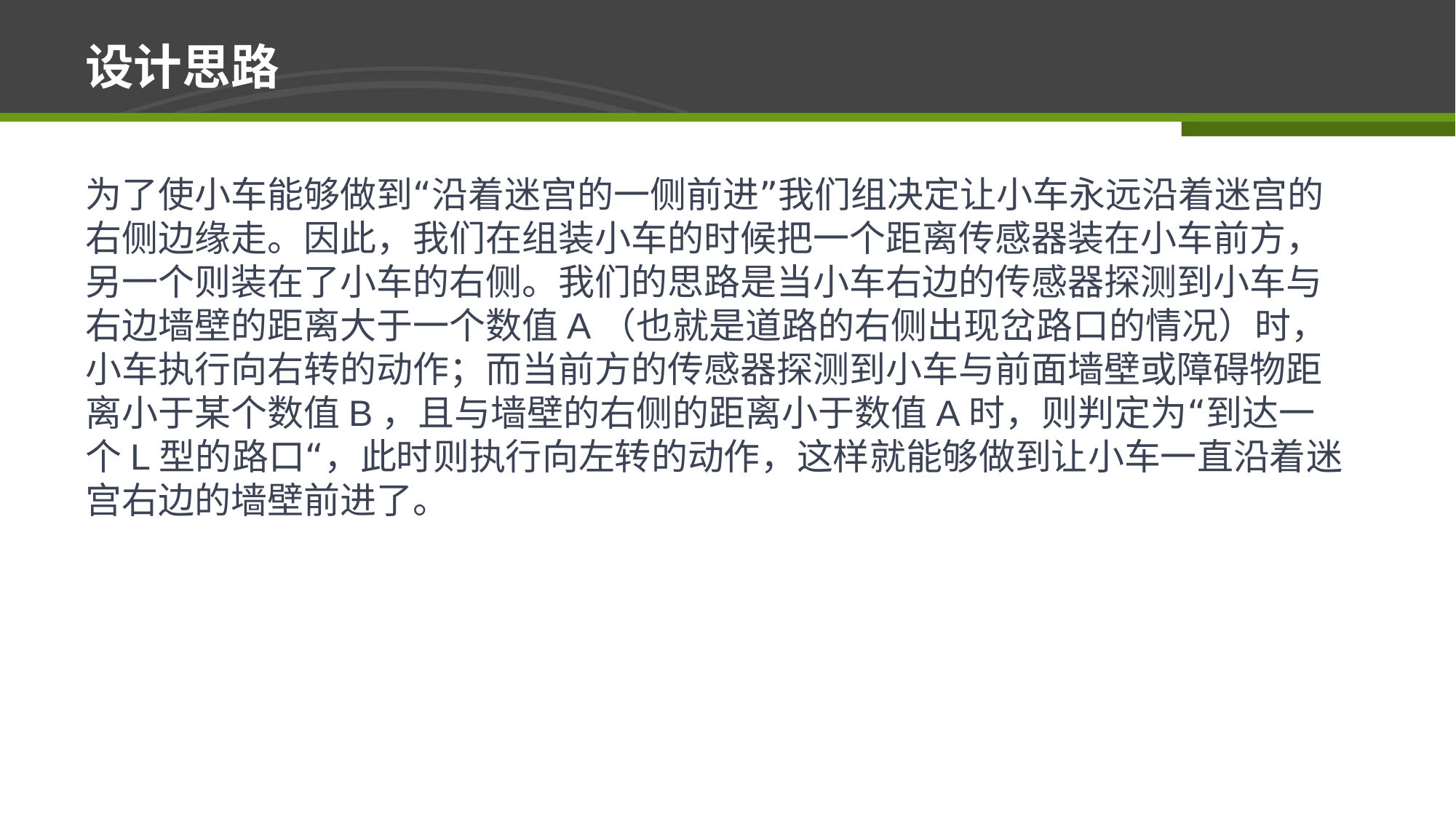

设计思路
为了使小车能够做到“沿着迷宫的一侧前进”我们组决定让小车永远沿着迷宫的右侧边缘走。因此，我们在组装小车的时候把一个距离传感器装在小车前方，另一个则装在了小车的右侧。我们的思路是当小车右边的传感器探测到小车与右边墙壁的距离大于一个数值A（也就是道路的右侧出现岔路口的情况）时，小车执行向右转的动作；而当前方的传感器探测到小车与前面墙壁或障碍物距离小于某个数值B，且与墙壁的右侧的距离小于数值A时，则判定为“到达一个L型的路口“，此时则执行向左转的动作，这样就能够做到让小车一直沿着迷宫右边的墙壁前进了。